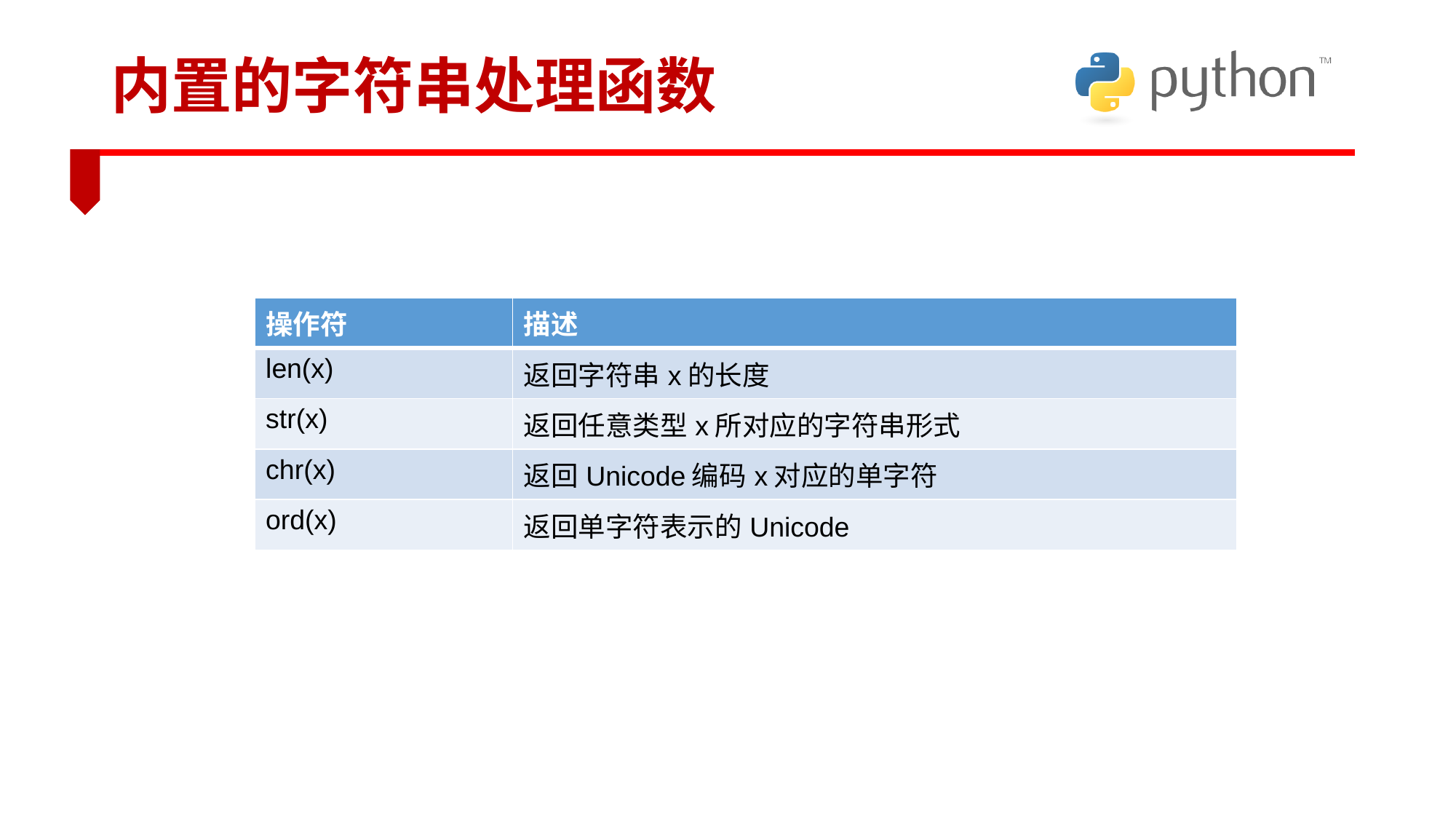

# 内置的字符串处理函数

| 操作符 | 描述 |
| --- | --- |
| len(x) | 返回字符串x的长度 |
| str(x) | 返回任意类型x所对应的字符串形式 |
| chr(x) | 返回Unicode编码x对应的单字符 |
| ord(x) | 返回单字符表示的Unicode |